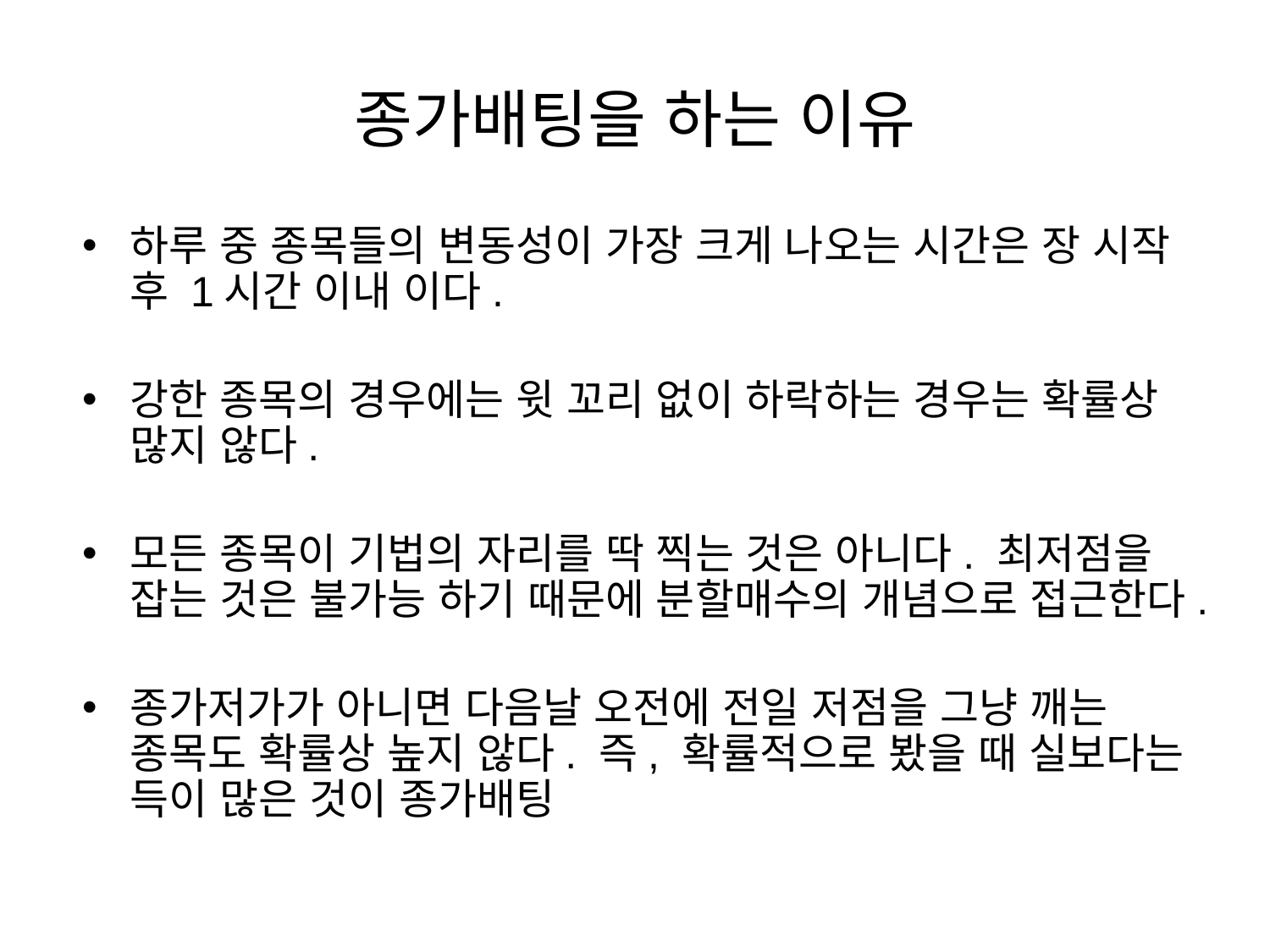

# 종가배팅을 하는 이유
하루 중 종목들의 변동성이 가장 크게 나오는 시간은 장 시작 후 1시간 이내 이다.

강한 종목의 경우에는 윗 꼬리 없이 하락하는 경우는 확률상 많지 않다.

모든 종목이 기법의 자리를 딱 찍는 것은 아니다. 최저점을 잡는 것은 불가능 하기 때문에 분할매수의 개념으로 접근한다.

종가저가가 아니면 다음날 오전에 전일 저점을 그냥 깨는 종목도 확률상 높지 않다. 즉, 확률적으로 봤을 때 실보다는 득이 많은 것이 종가배팅